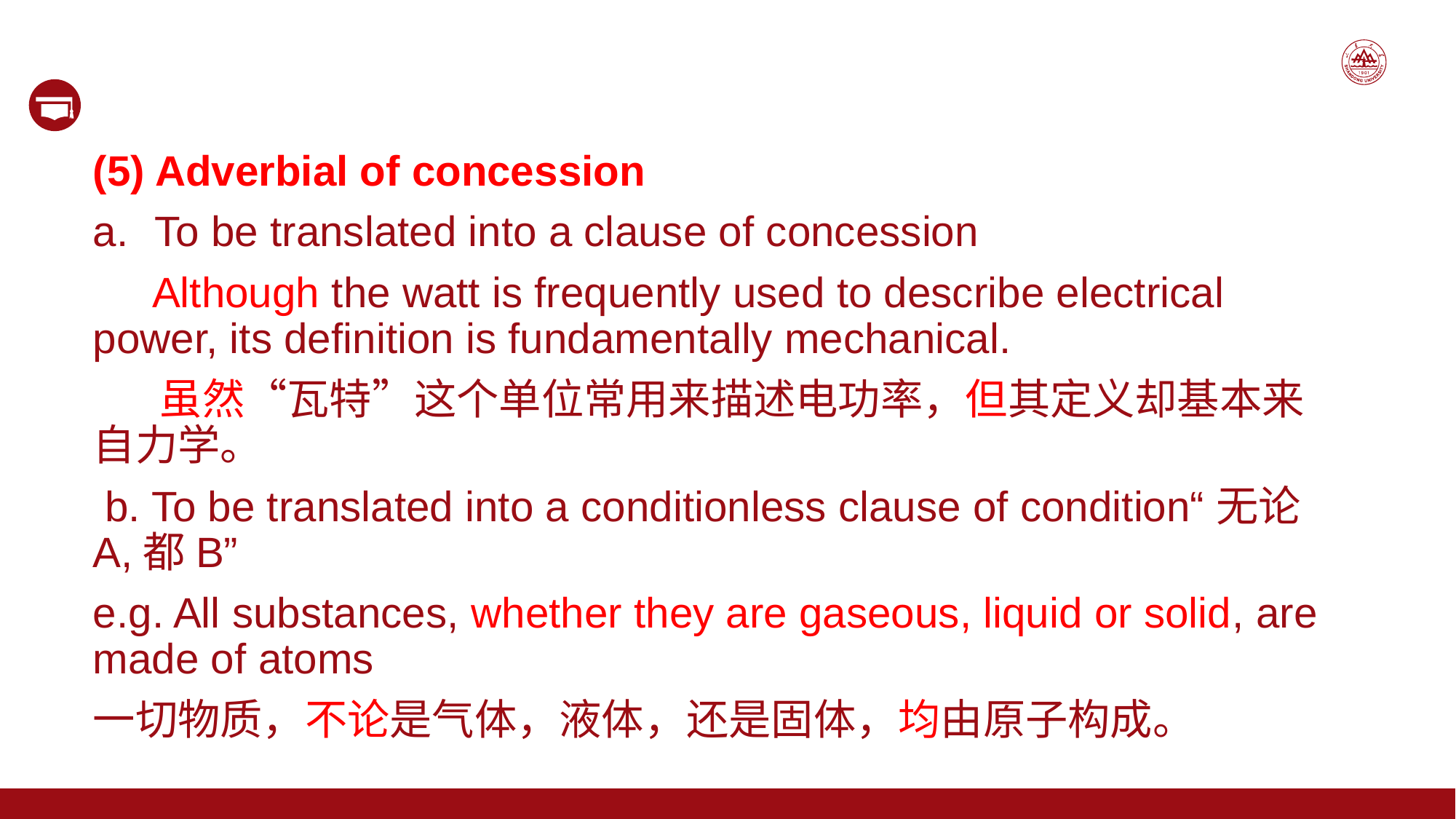

(5) Adverbial of concession
To be translated into a clause of concession
     Although the watt is frequently used to describe electrical power, its definition is fundamentally mechanical.
      虽然“瓦特”这个单位常用来描述电功率，但其定义却基本来自力学。
 b. To be translated into a conditionless clause of condition“无论A,都B”
e.g. All substances, whether they are gaseous, liquid or solid, are made of atoms
一切物质，不论是气体，液体，还是固体，均由原子构成。